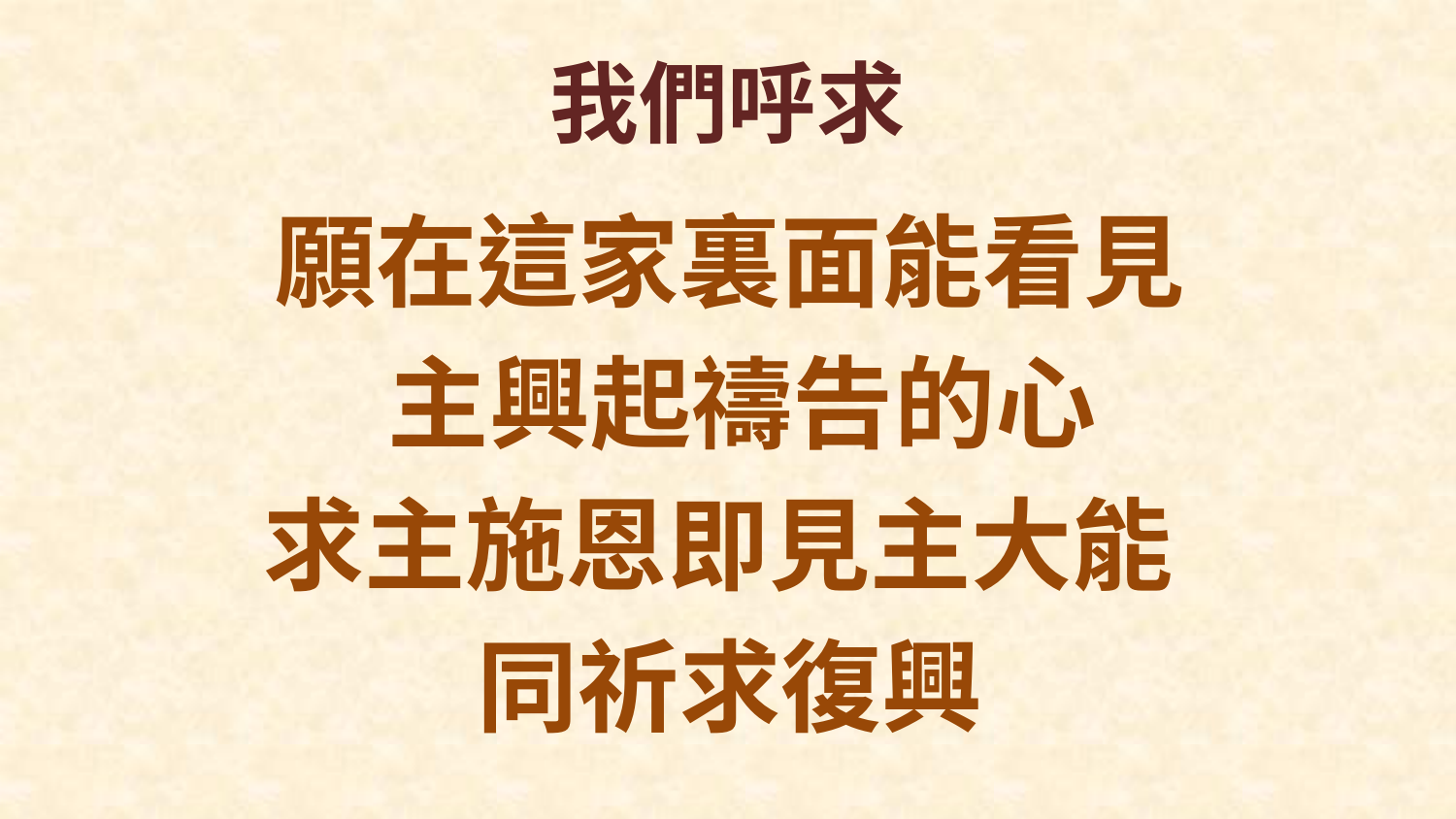

# 我們呼求
願在這家裏面能看見
 主興起禱告的心
求主施恩即見主大能
同祈求復興